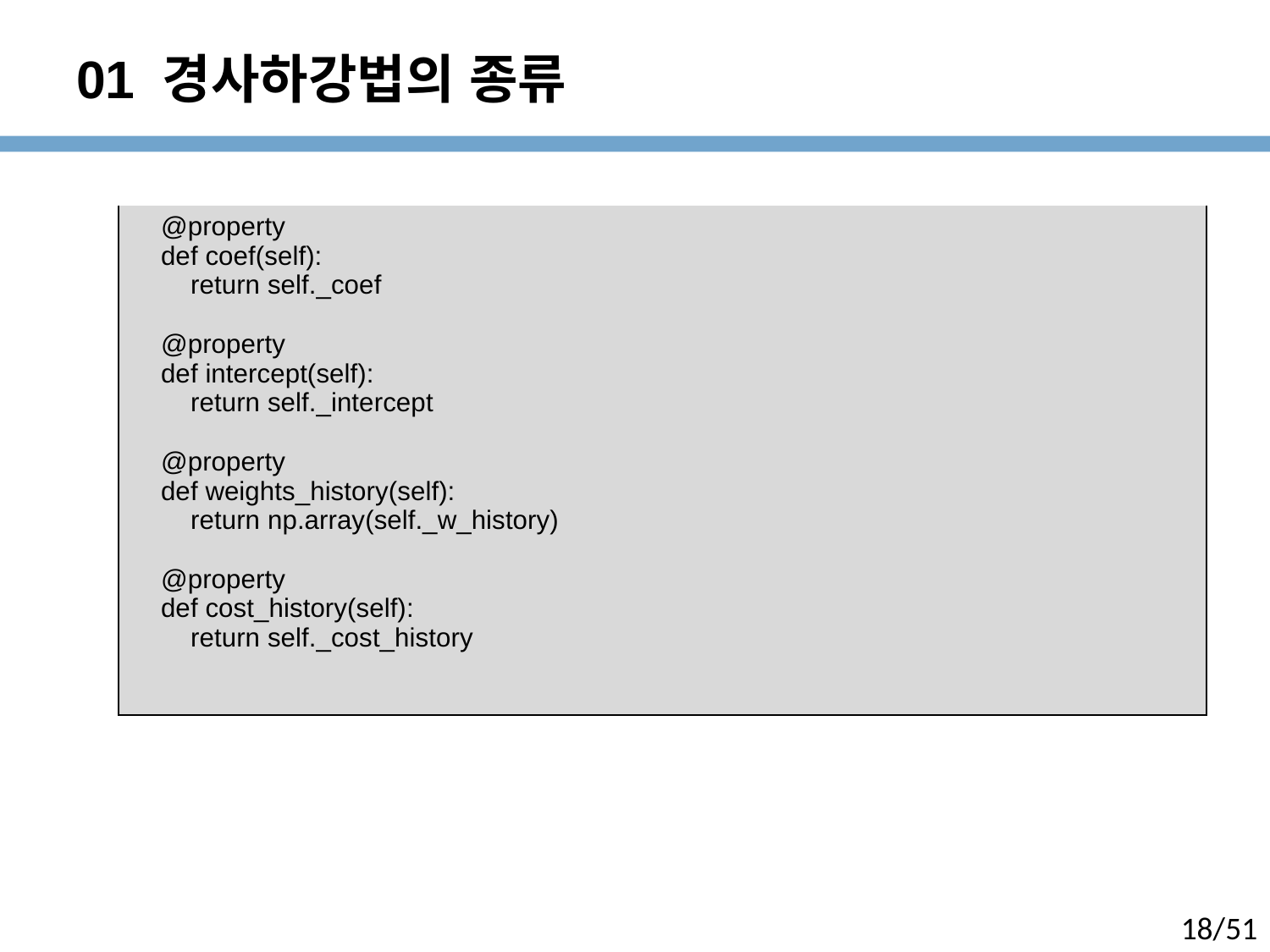

# 01 경사하강법의 종류
| @property def coef(self): return self.\_coef @property def intercept(self): return self.\_intercept @property def weights\_history(self): return np.array(self.\_w\_history) @property def cost\_history(self): return self.\_cost\_history |
| --- |
18/51